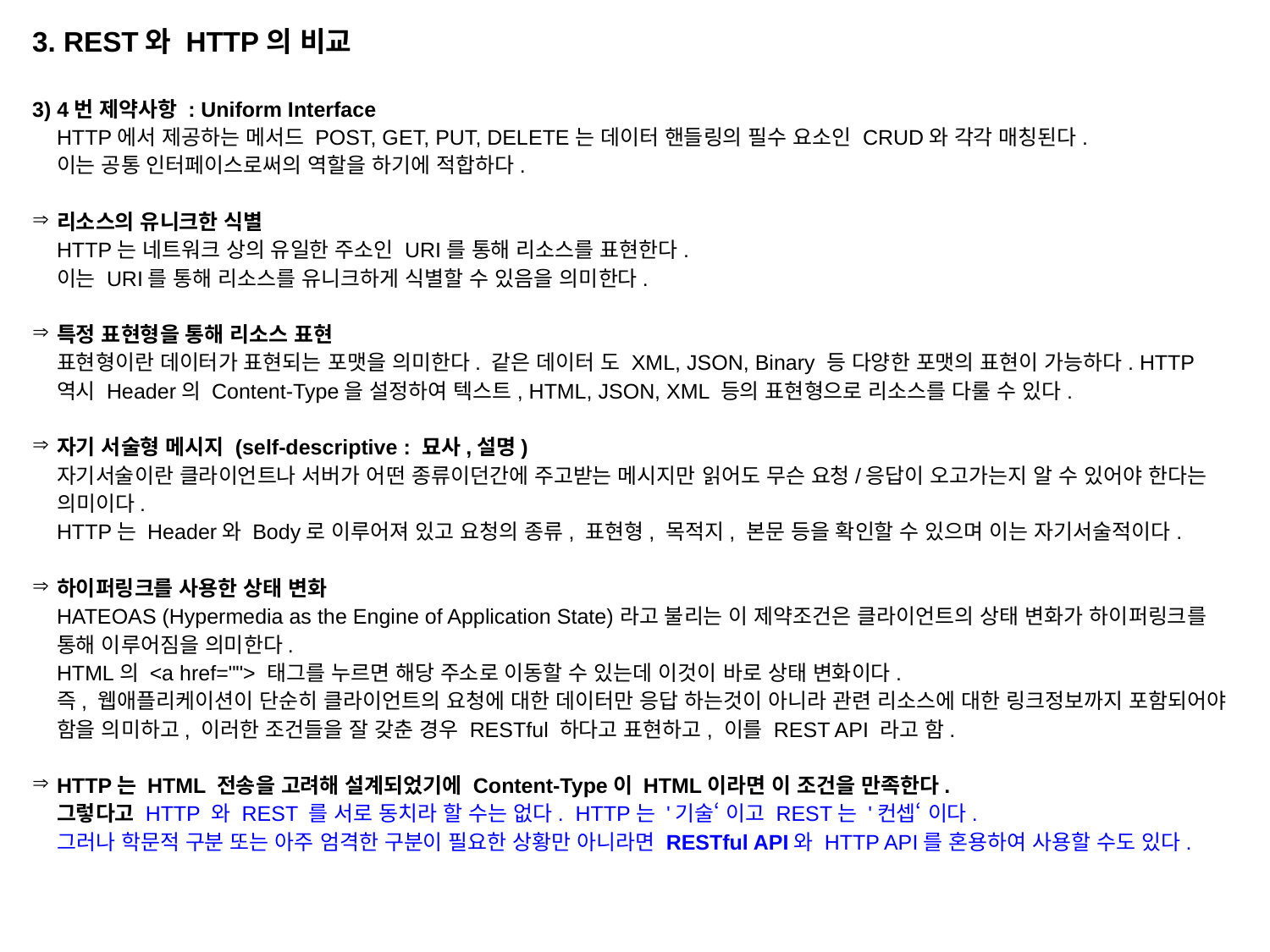

3. REST와 HTTP의 비교
3) 4번 제약사항​ : Uniform Interface
HTTP에서 제공하는 메서드 POST, GET, PUT, DELETE는 데이터 핸들링의 필수 요소인 CRUD와 각각 매칭된다.
이는 공통 인터페이스로써의 역할을 하기에 적합하다.
리소스의 유니크한 식별
HTTP는 네트워크 상의 유일한 주소인 URI를 통해 리소스를 표현한다.
이는 URI를 통해 리소스를 유니크하게 식별할 수 있음을 의미한다.
특정 표현형을 통해 리소스 표현
표현형이란 데이터가 표현되는 포맷을 의미한다. 같은 데이터 도 XML, JSON, Binary 등 다양한 포맷의 표현이 가능하다. HTTP 역시 Header의 Content-Type을 설정하여 텍스트, HTML, JSON, XML 등의 표현형으로 리소스를 다룰 수 있다.
자기 서술형 메시지 (self-descriptive : 묘사,설명)
자기서술이란 클라이언트나 서버가 어떤 종류이던간에 주고받는 메시지만 읽어도 무슨 요청/응답이 오고가는지 알 수 있어야 한다는 의미이다.
HTTP는 Header와 Body로 이루어져 있고 요청의 종류, 표현형, 목적지, 본문 등을 확인할 수 있으며 이는 자기서술적이다.
하이퍼링크를 사용한 상태 변화
HATEOAS (Hypermedia as the Engine of Application State)라고 불리는 이 제약조건은 클라이언트의 상태 변화가 하이퍼링크를 통해 이루어짐을 의미한다.
HTML의 <a href=""> 태그를 누르면 해당 주소로 이동할 수 있는데 이것이 바로 상태 변화이다.
즉, 웹애플리케이션이 단순히 클라이언트의 요청에 대한 데이터만 응답 하는것이 아니라 관련 리소스에 대한 링크정보까지 포함되어야 함을 의미하고, 이러한 조건들을 잘 갖춘 경우 RESTful 하다고 표현하고, 이를 REST API 라고 함.
HTTP는 HTML 전송을 고려해 설계되었기에 Content-Type이 HTML이라면 이 조건을 만족한다.
그렇다고 HTTP 와 REST 를 서로 동치라 할 수는 없다.  HTTP는 '기술‘ 이고 REST는 '컨셉‘ 이다.
그러나 학문적 구분 또는 아주 엄격한 구분이 필요한 상황만 아니라면 RESTful API와 HTTP API를 혼용하여 사용할 수도 있다.